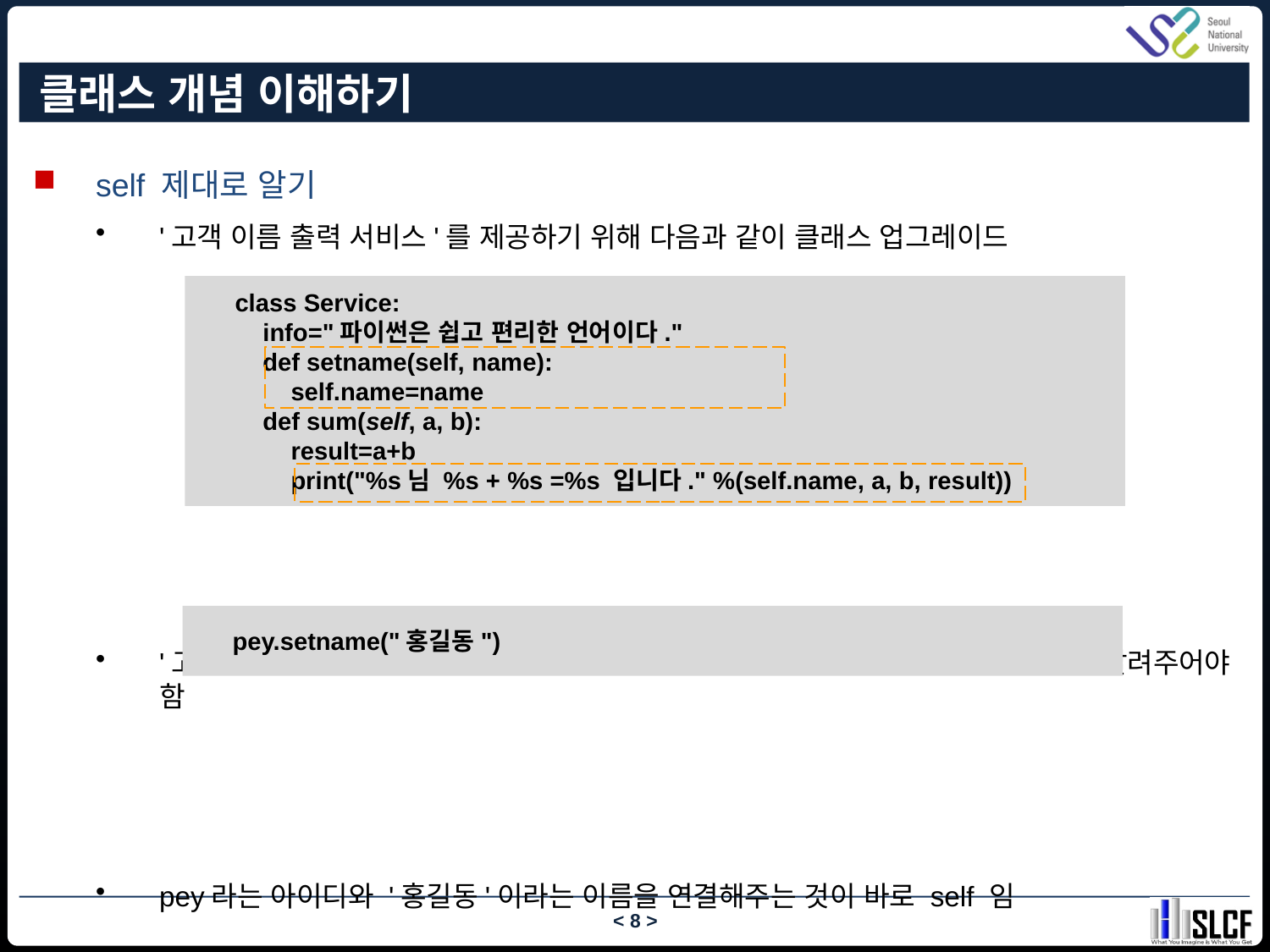

# 클래스 개념 이해하기
self 제대로 알기
'고객 이름 출력 서비스'를 제공하기 위해 다음과 같이 클래스 업그레이드

'고객 이름 출력 서비스'를 이용하기 위해서는 다음과 같이 자신의 이름을 업체에 알려주어야 함

pey라는 아이디와 '홍길동'이라는 이름을 연결해주는 것이 바로 self 임

class Service:
    info="파이썬은 쉽고 편리한 언어이다."
    def setname(self, name):
        self.name=name
    def sum(self, a, b):
        result=a+b
        print("%s님 %s + %s =%s 입니다." %(self.name, a, b, result))

pey.setname("홍길동")